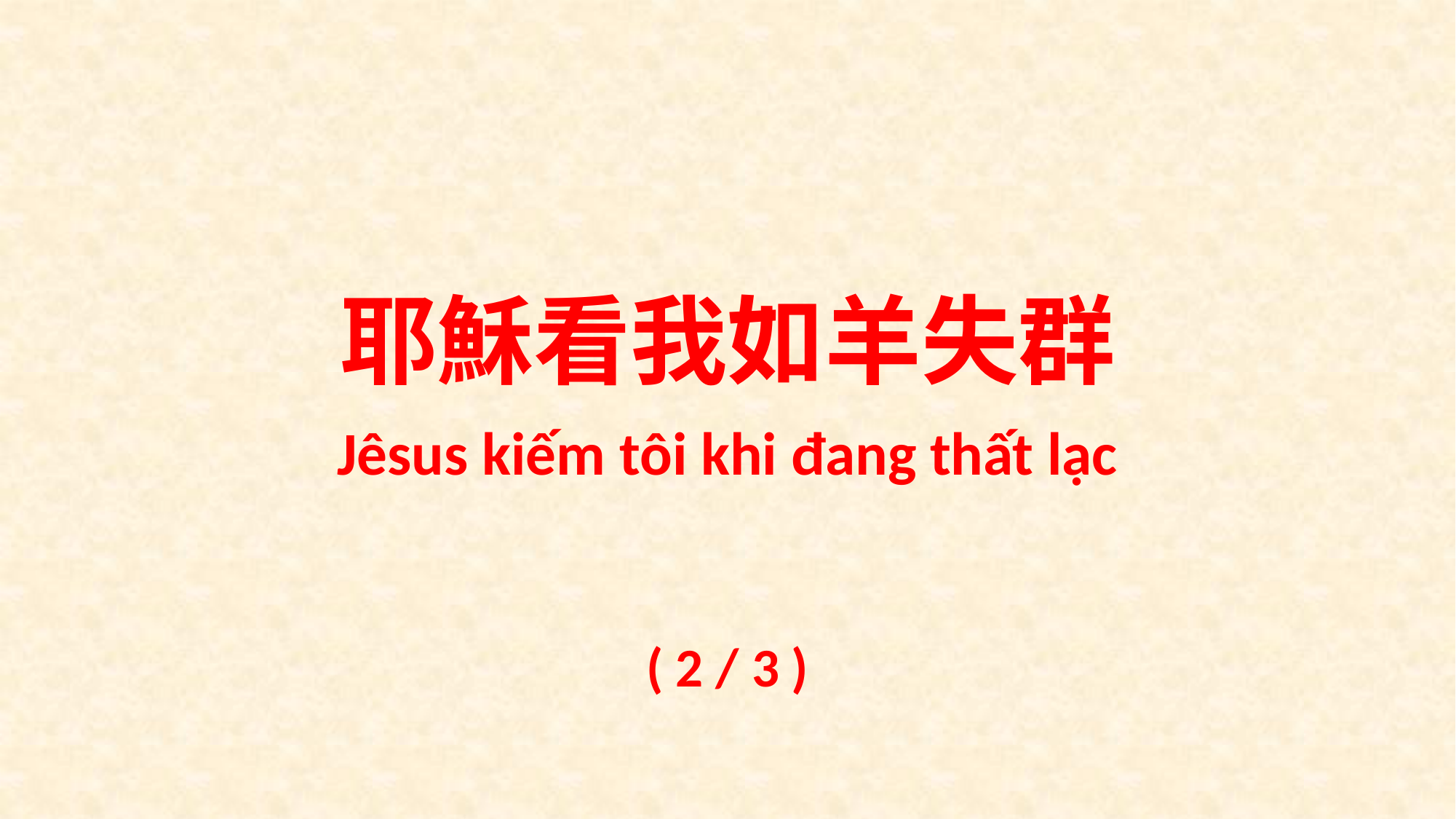

耶穌看我如羊失群
Jêsus kiếm tôi khi đang thất lạc
( 2 / 3 )